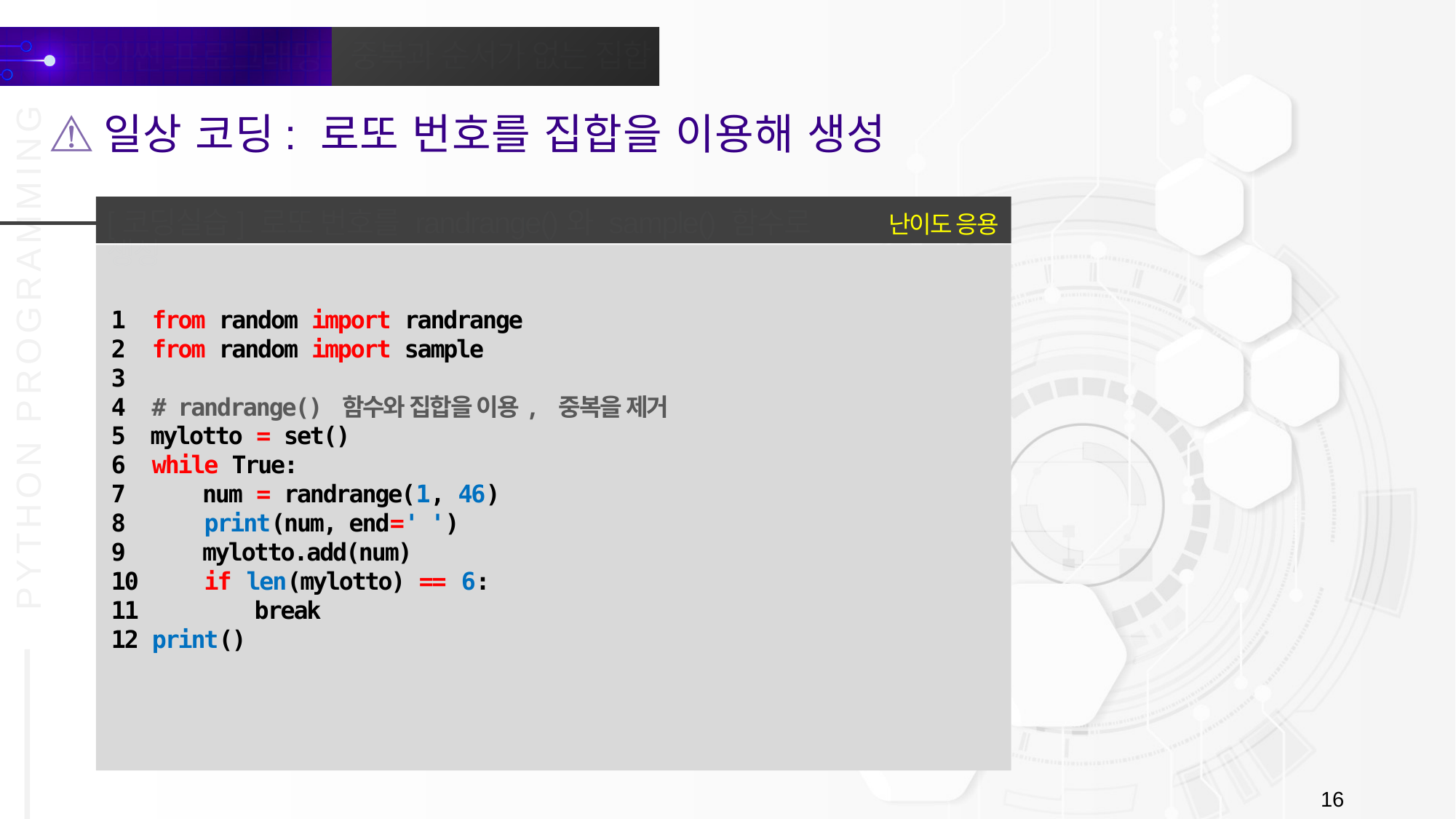

일상 코딩: 로또 번호를 집합을 이용해 생성

난이도 응용
[코딩실습] 로또 번호를 randrange()와 sample() 함수로 생성
1  from random import randrange
2  from random import sample
3
4  # randrange() 함수와 집합을 이용, 중복을 제거
5  mylotto = set()
6  while True:
7      num = randrange(1, 46)
8      print(num, end=' ')
9      mylotto.add(num)
10     if len(mylotto) == 6:
11         break
12 print()

16